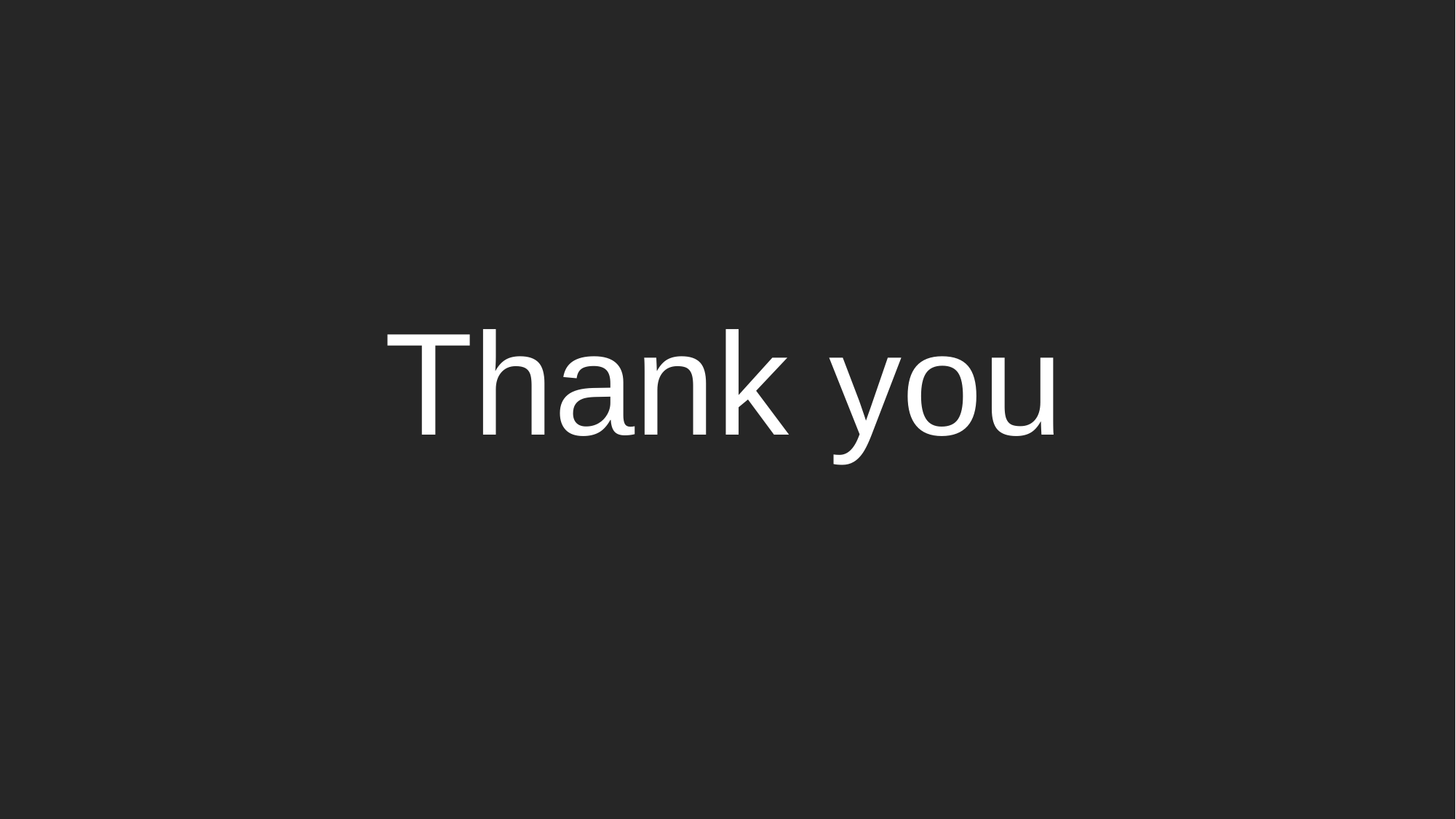

CSRF랑 XSS는 어떤 차이가 있나요?
XSS는 프론트엔드에서만 막을 수 있나요?

Thank you